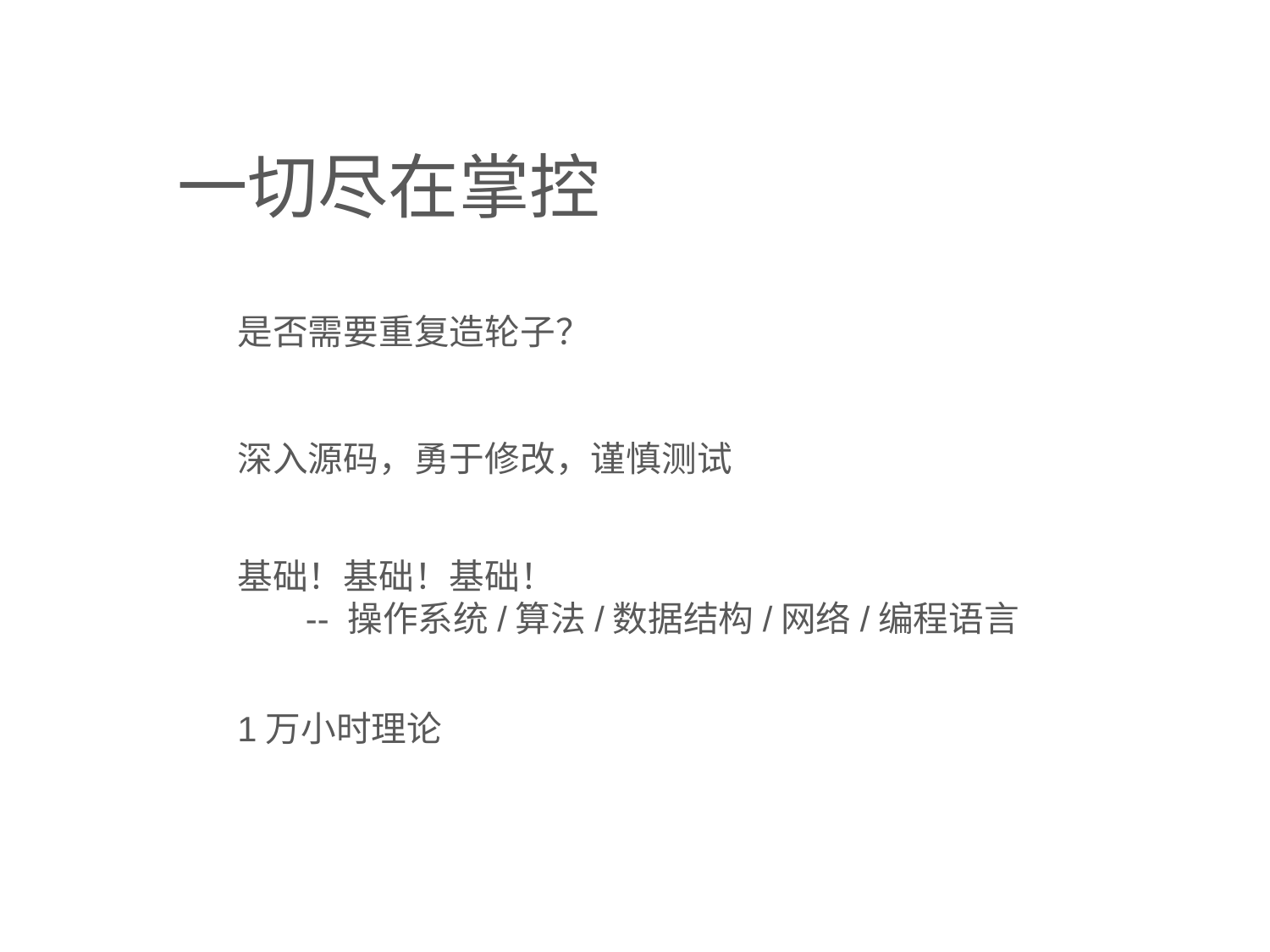

一切尽在掌控
是否需要重复造轮子？
深入源码，勇于修改，谨慎测试
基础！基础！基础！
       -- 操作系统/算法/数据结构/网络/编程语言
1万小时理论